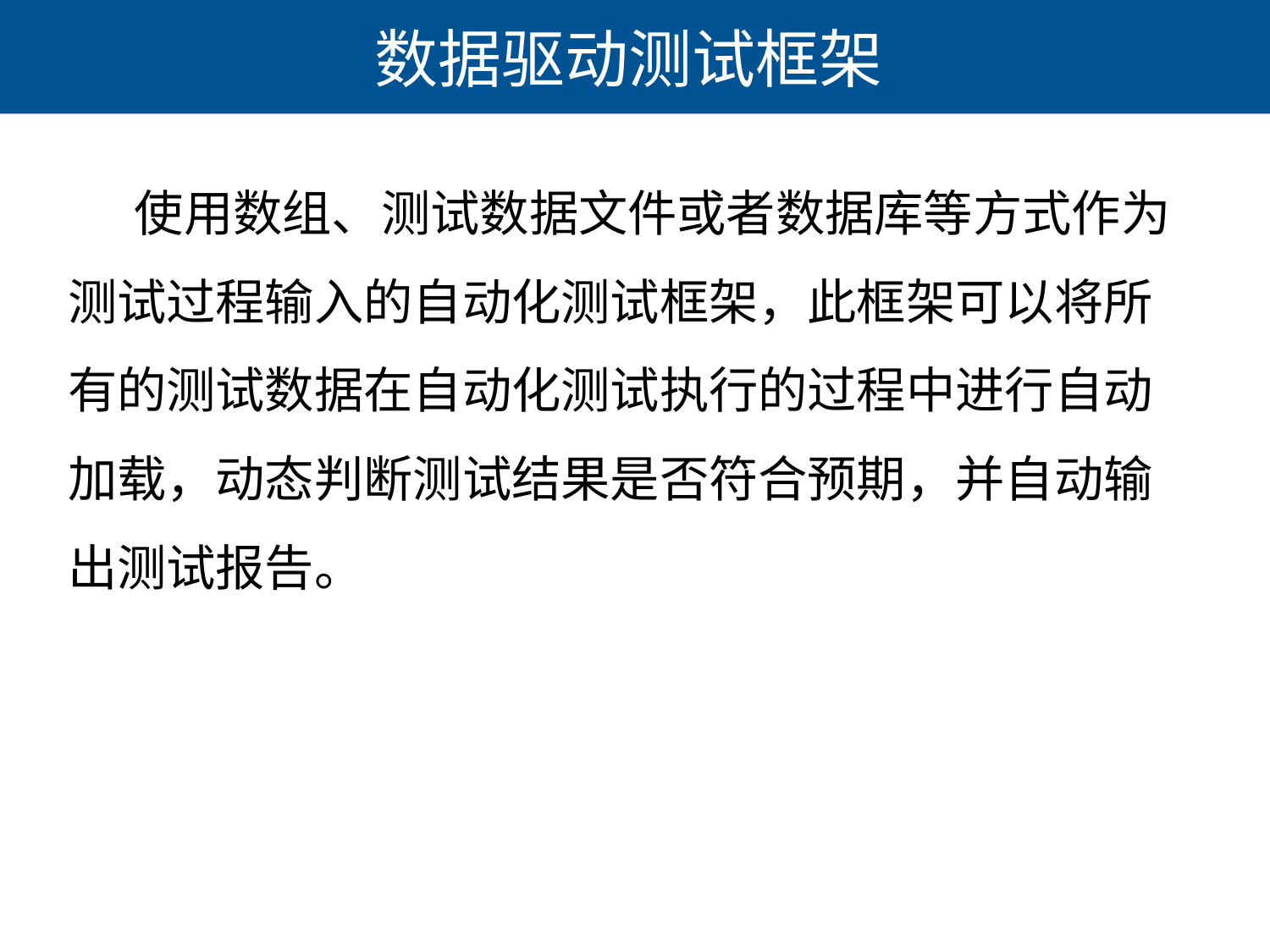

# 数据驱动测试框架
     使用数组、测试数据文件或者数据库等方式作为测试过程输入的自动化测试框架，此框架可以将所有的测试数据在自动化测试执行的过程中进行自动加载，动态判断测试结果是否符合预期，并自动输出测试报告。